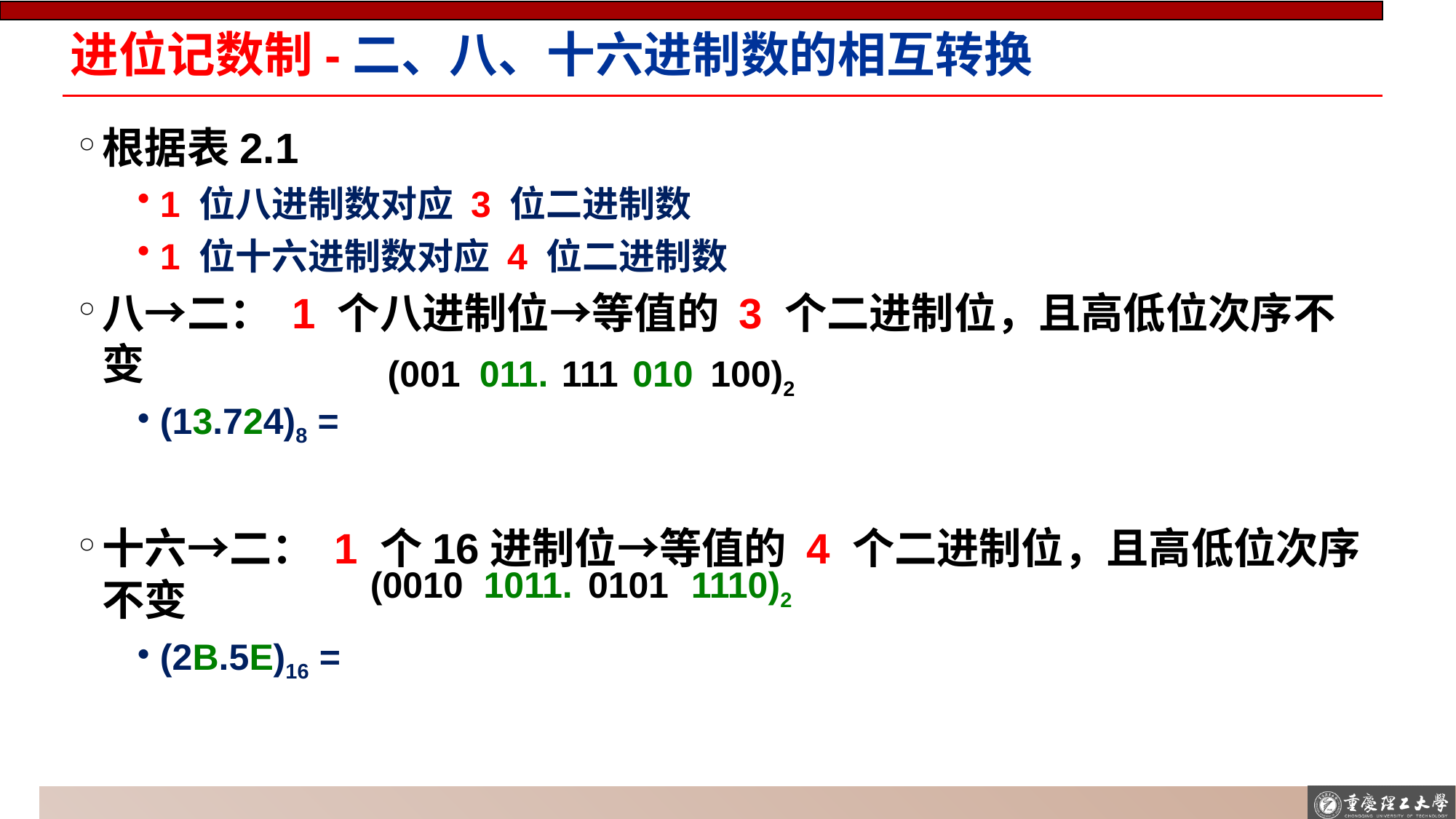

# 进位记数制-二、八、十六进制数的相互转换
根据表2.1
1 位八进制数对应 3 位二进制数
1 位十六进制数对应 4 位二进制数
八→二： 1 个八进制位→等值的 3 个二进制位，且高低位次序不变
(13.724)8 =

十六→二： 1 个16进制位→等值的 4 个二进制位，且高低位次序不变
(2B.5E)16 =
(001
011.
111
010
100)2
(0010
1011.
0101
1110)2